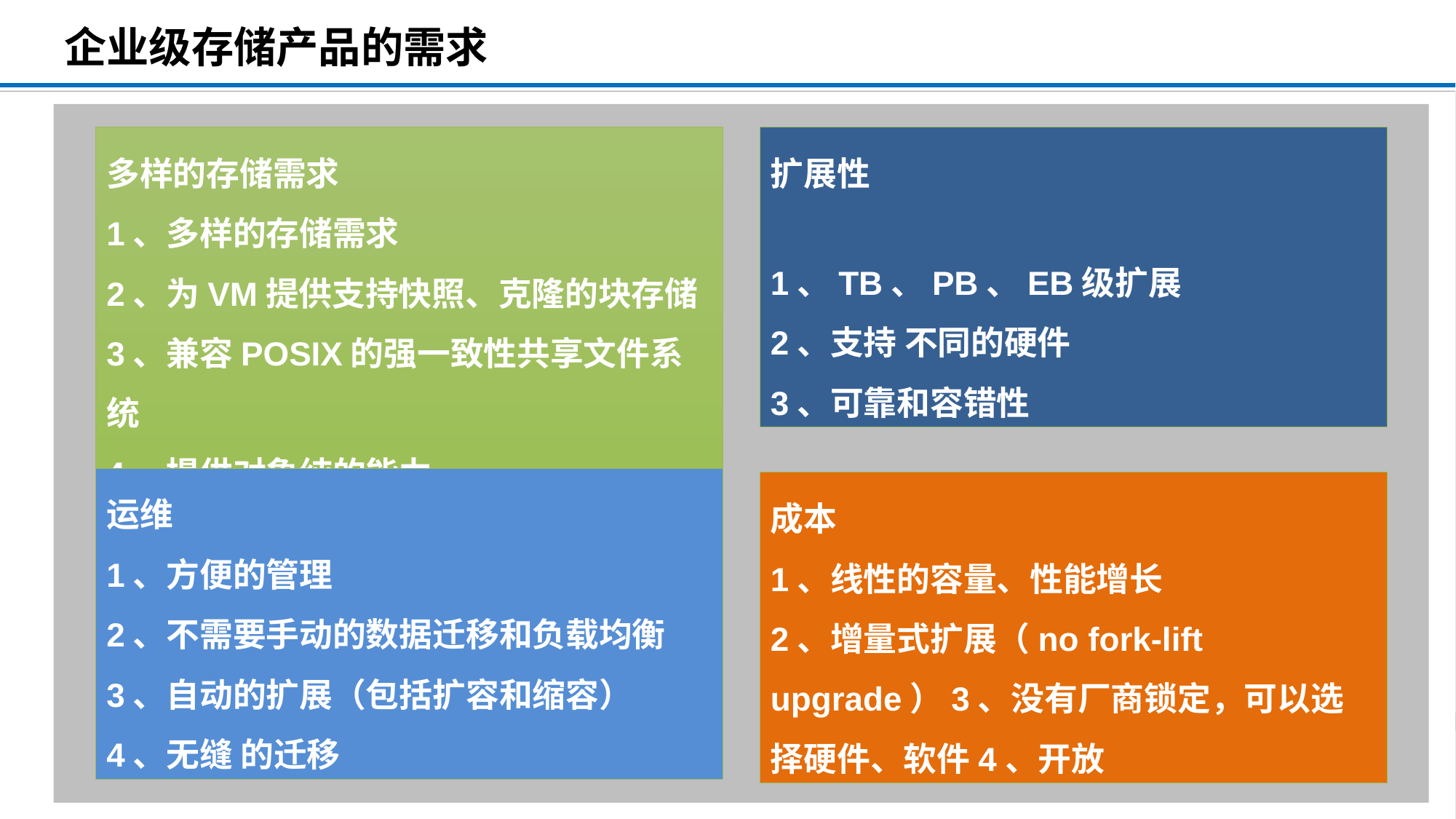

企业级存储产品的需求

多样的存储需求
1、多样的存储需求
2、为VM提供支持快照、克隆的块存储
3、兼容POSIX的强一致性共享文件系统
4、提供对象纯的能力
扩展性

1、TB、PB、EB级扩展
2、支持 不同的硬件
3、可靠和容错性
运维
1、方便的管理
2、不需要手动的数据迁移和负载均衡
3、自动的扩展（包括扩容和缩容）
4、无缝 的迁移
成本
1、线性的容量、性能增长
2、增量式扩展（no fork-lift upgrade）3、没有厂商锁定，可以选择硬件、软件4、开放